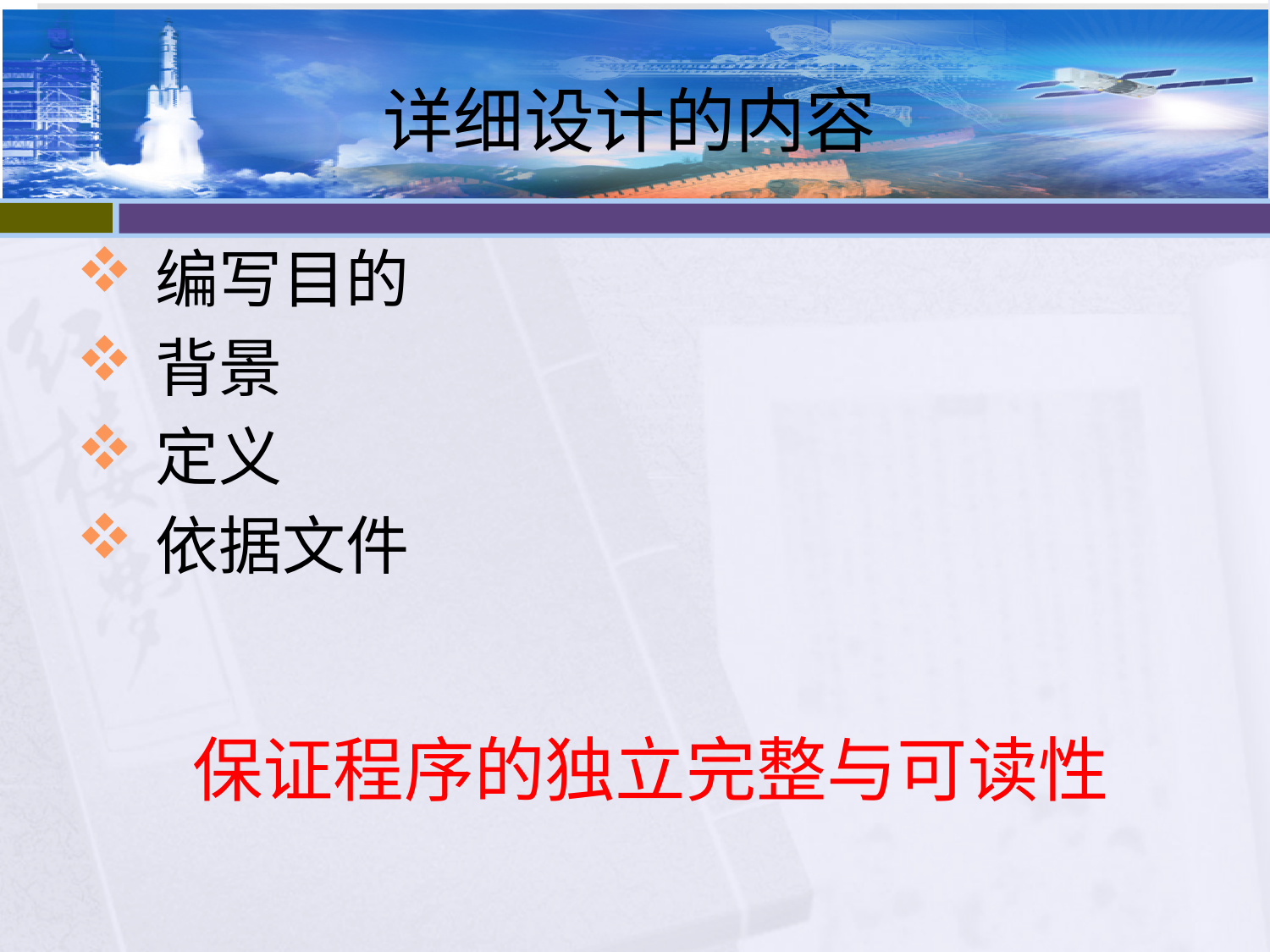

# 详细设计的内容

编写目的
背景
定义
依据文件

保证程序的独立完整与可读性